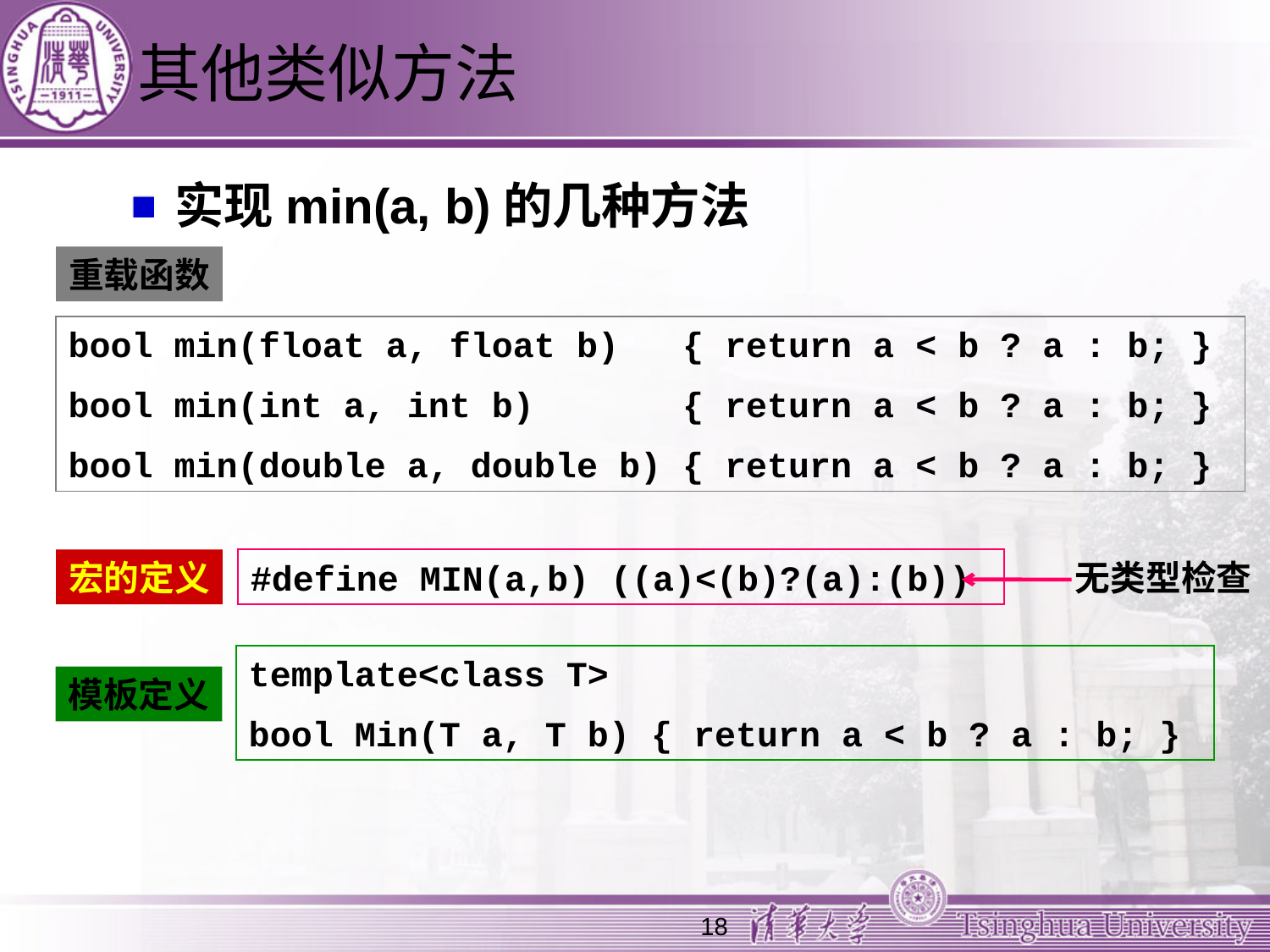

# 其他类似方法
实现min(a, b)的几种方法
重载函数
bool min(float a, float b)   { return a < b ? a : b; }
bool min(int a, int b)       { return a < b ? a : b; }
bool min(double a, double b) { return a < b ? a : b; }
宏的定义
#define MIN(a,b) ((a)<(b)?(a):(b))
无类型检查

template<class T>
bool Min(T a, T b) { return a < b ? a : b; }
模板定义
18